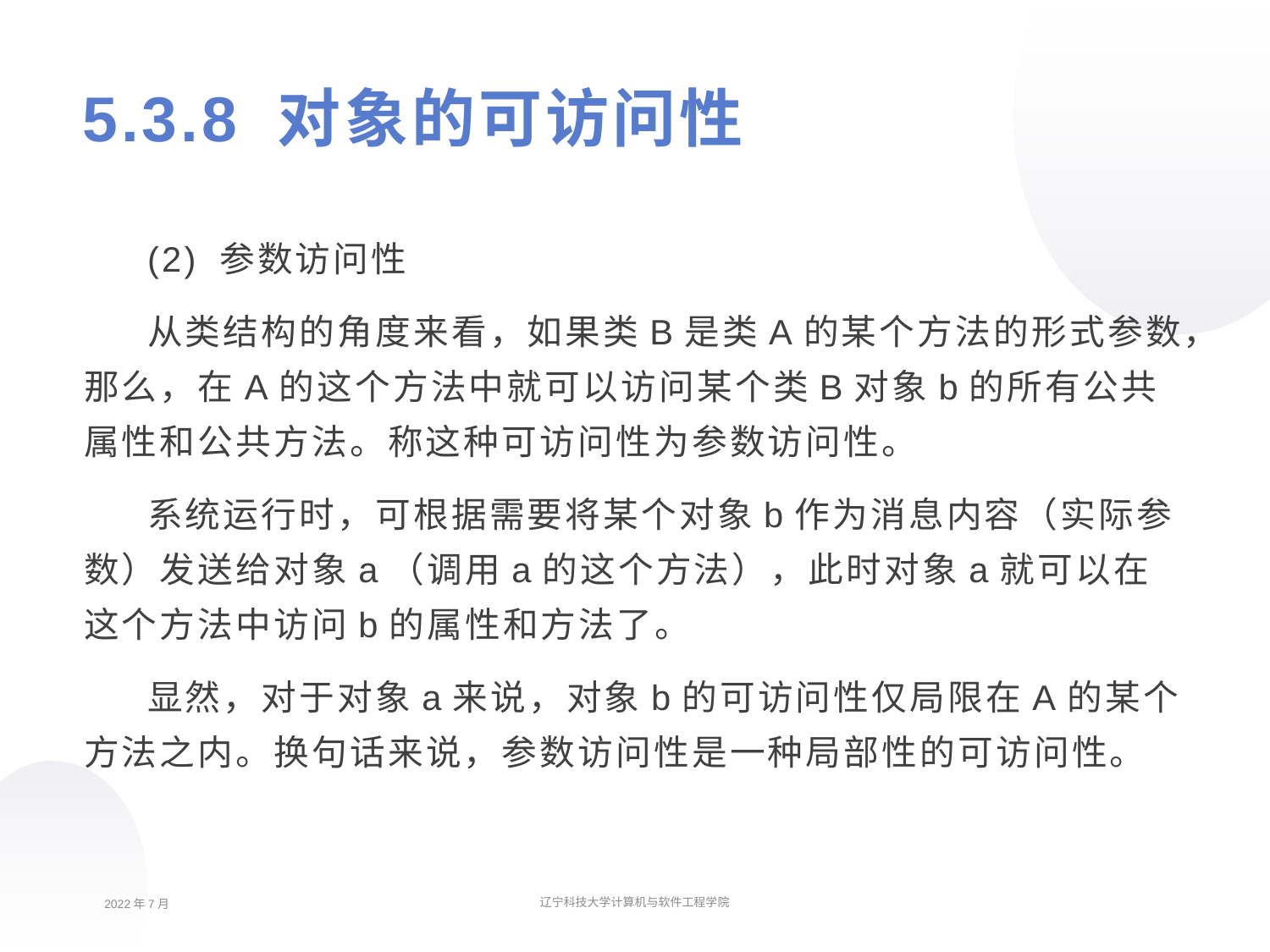

# 5.3.8 对象的可访问性
(2) 参数访问性
从类结构的角度来看，如果类B是类A的某个方法的形式参数，那么，在A的这个方法中就可以访问某个类B对象b的所有公共属性和公共方法。称这种可访问性为参数访问性。
系统运行时，可根据需要将某个对象b作为消息内容（实际参数）发送给对象a（调用a的这个方法），此时对象a就可以在这个方法中访问b的属性和方法了。
显然，对于对象a来说，对象b的可访问性仅局限在A的某个方法之内。换句话来说，参数访问性是一种局部性的可访问性。

2022年7月
辽宁科技大学计算机与软件工程学院
117